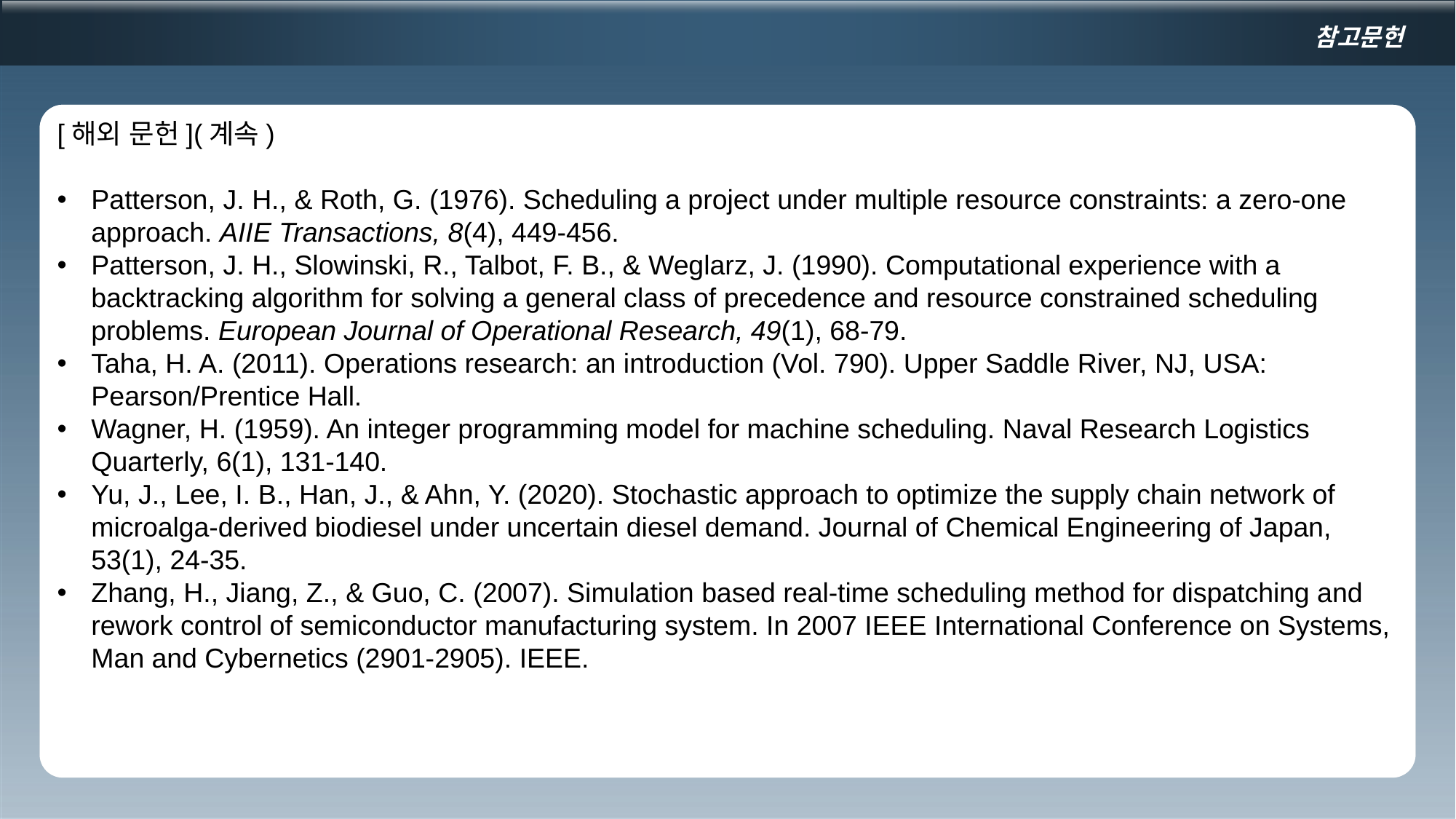

참고문헌
[해외 문헌](계속)

Patterson, J. H., & Roth, G. (1976). Scheduling a project under multiple resource constraints: a zero-one approach. AIIE Transactions, 8(4), 449-456.
Patterson, J. H., Slowinski, R., Talbot, F. B., & Weglarz, J. (1990). Computational experience with a backtracking algorithm for solving a general class of precedence and resource constrained scheduling problems. European Journal of Operational Research, 49(1), 68-79.
Taha, H. A. (2011). Operations research: an introduction (Vol. 790). Upper Saddle River, NJ, USA: Pearson/Prentice Hall.
Wagner, H. (1959). An integer programming model for machine scheduling. Naval Research Logistics Quarterly, 6(1), 131-140.
Yu, J., Lee, I. B., Han, J., & Ahn, Y. (2020). Stochastic approach to optimize the supply chain network of microalga-derived biodiesel under uncertain diesel demand. Journal of Chemical Engineering of Japan, 53(1), 24-35.
Zhang, H., Jiang, Z., & Guo, C. (2007). Simulation based real-time scheduling method for dispatching and rework control of semiconductor manufacturing system. In 2007 IEEE International Conference on Systems, Man and Cybernetics (2901-2905). IEEE.